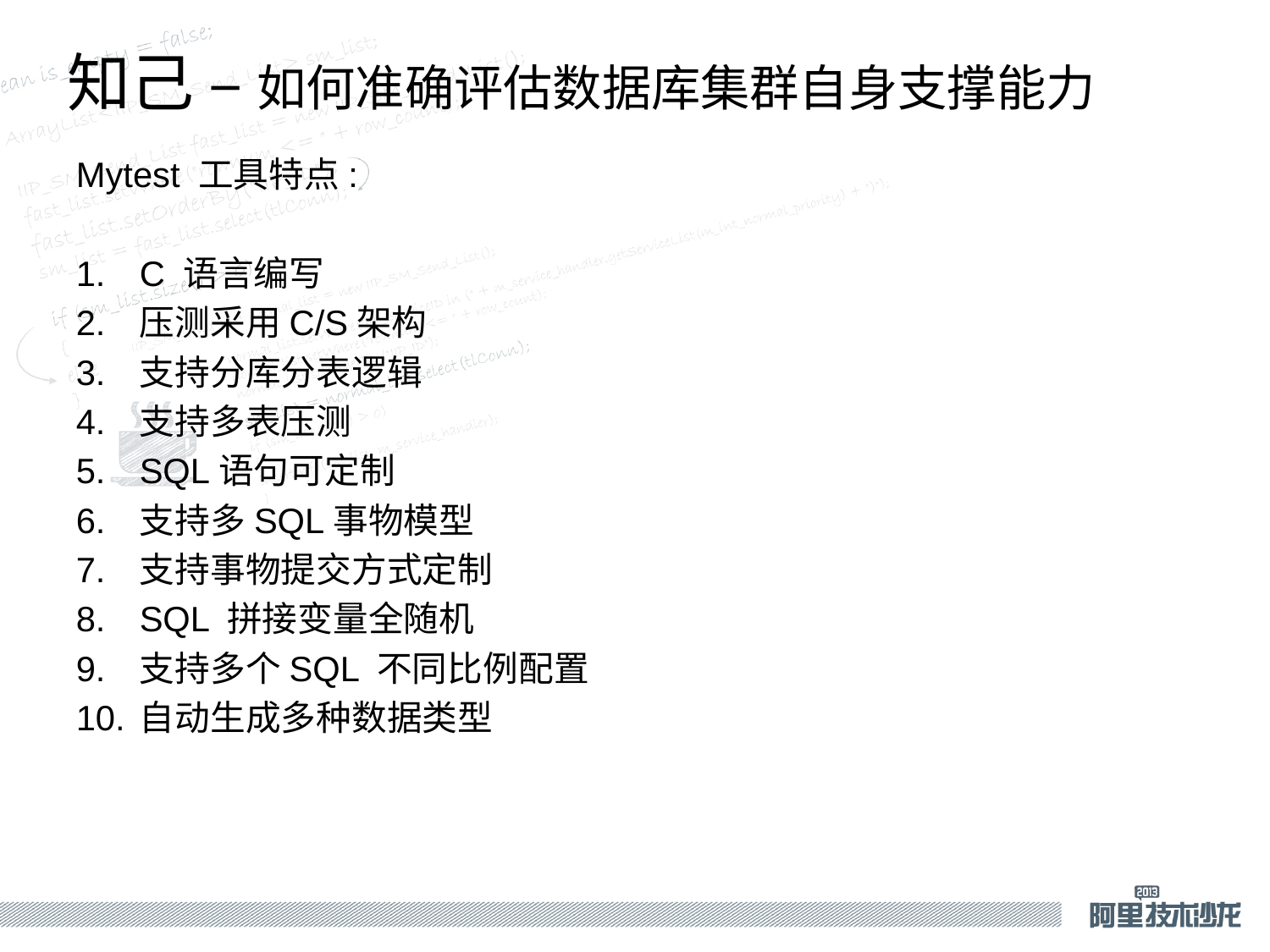

知己 – 如何准确评估数据库集群自身支撑能力
Mytest 工具特点:

C 语言编写
压测采用C/S架构
支持分库分表逻辑
支持多表压测
SQL语句可定制
支持多SQL事物模型
支持事物提交方式定制
SQL 拼接变量全随机
支持多个SQL 不同比例配置
自动生成多种数据类型